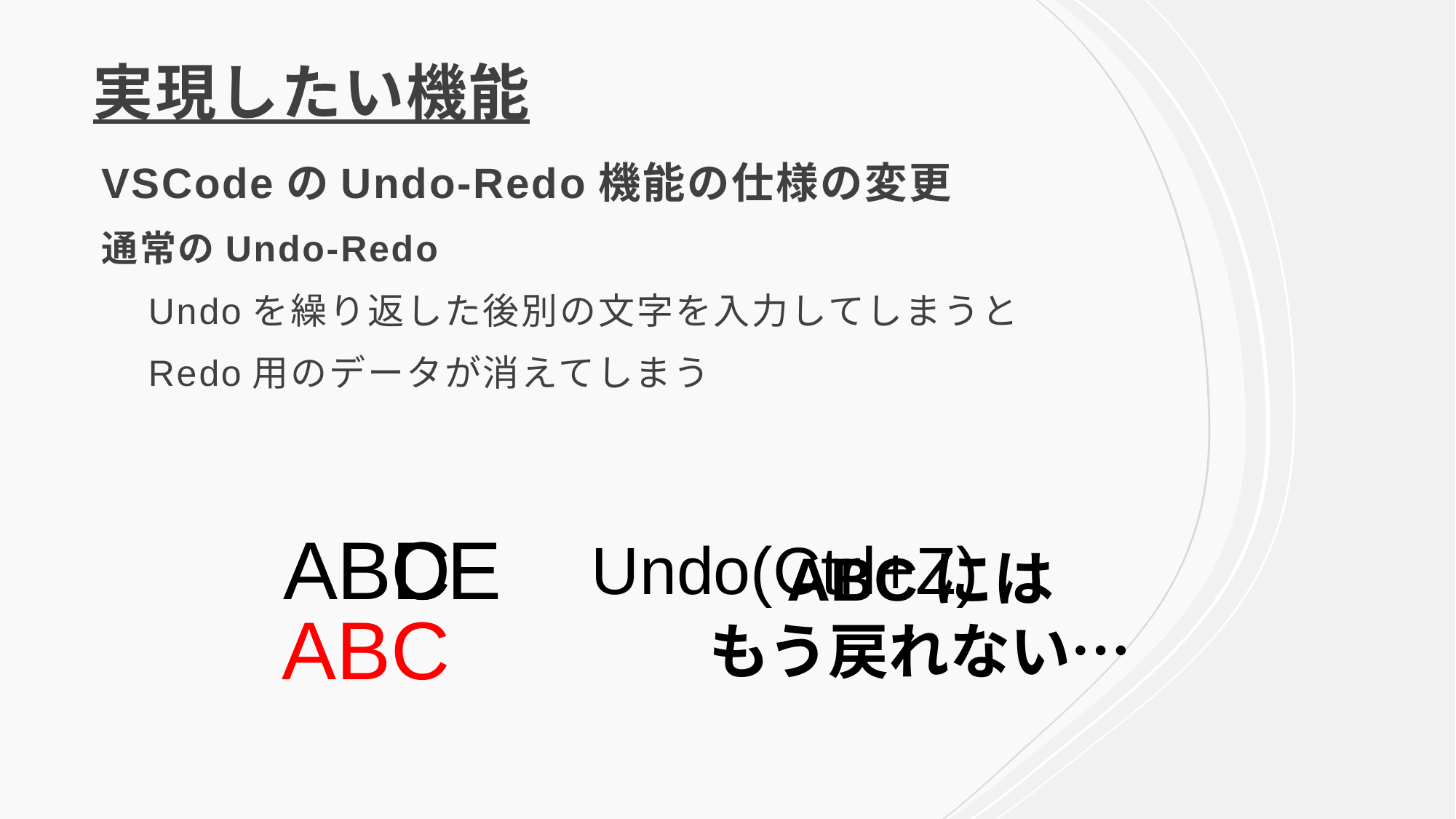

# 実現したい機能
VSCodeのUndo-Redo機能の仕様の変更
通常のUndo-Redo
　Undoを繰り返した後別の文字を入力してしまうと
　Redo用のデータが消えてしまう
C
A
D
E
B
C
Undo(Ctrl+Z)
ABCには
もう戻れない…
ABC